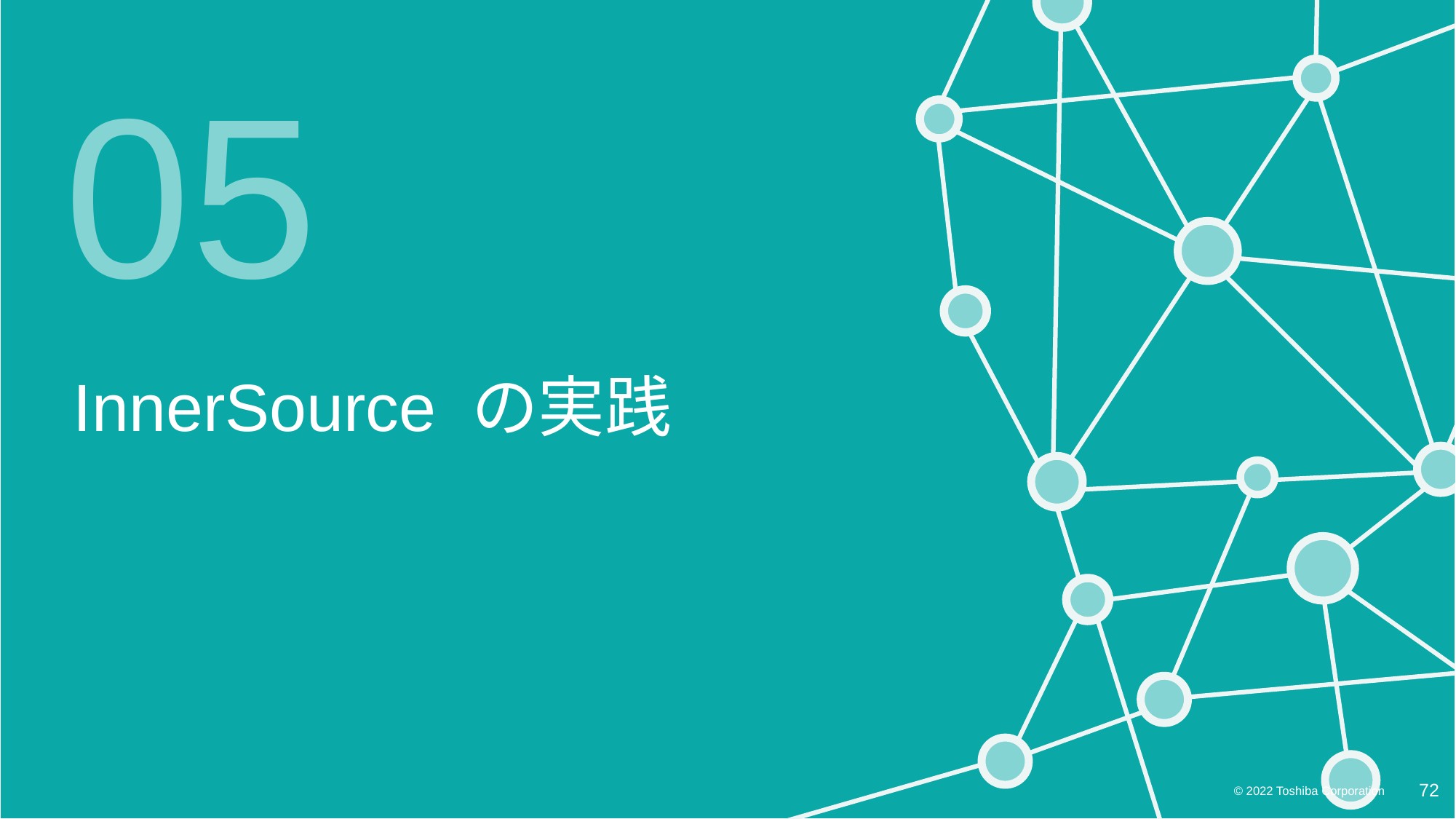

05

InnerSource の実践
72
© 2022 Toshiba Corporation